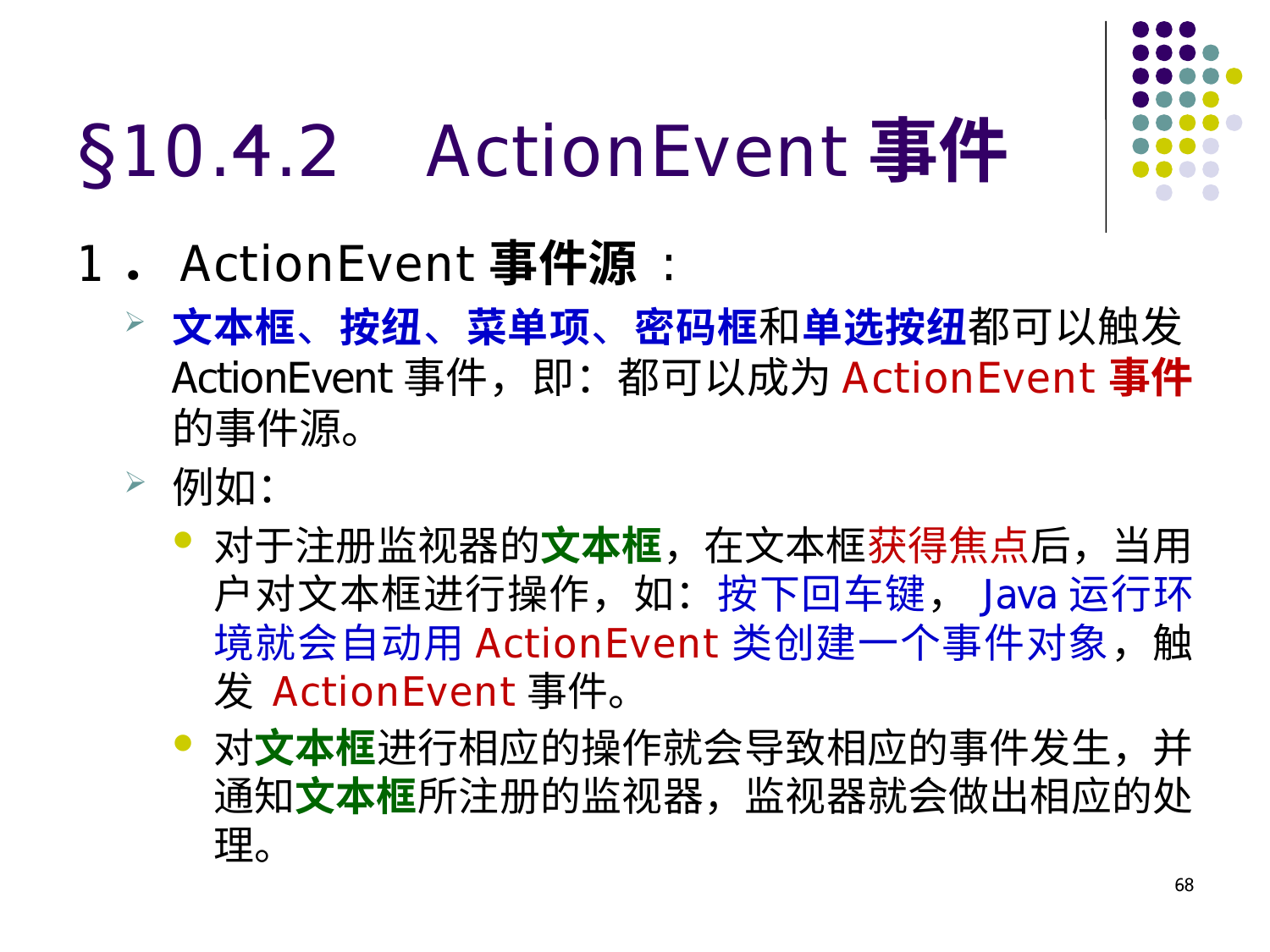

# §10.4.2    ActionEvent事件
1．ActionEvent事件源 :
文本框、按纽、菜单项、密码框和单选按纽都可以触发ActionEvent事件，即：都可以成为ActionEvent事件的事件源。
例如：
对于注册监视器的文本框，在文本框获得焦点后，当用户对文本框进行操作，如：按下回车键，Java运行环境就会自动用ActionEvent类创建一个事件对象，触发 ActionEvent事件。
对文本框进行相应的操作就会导致相应的事件发生，并通知文本框所注册的监视器，监视器就会做出相应的处理。

68